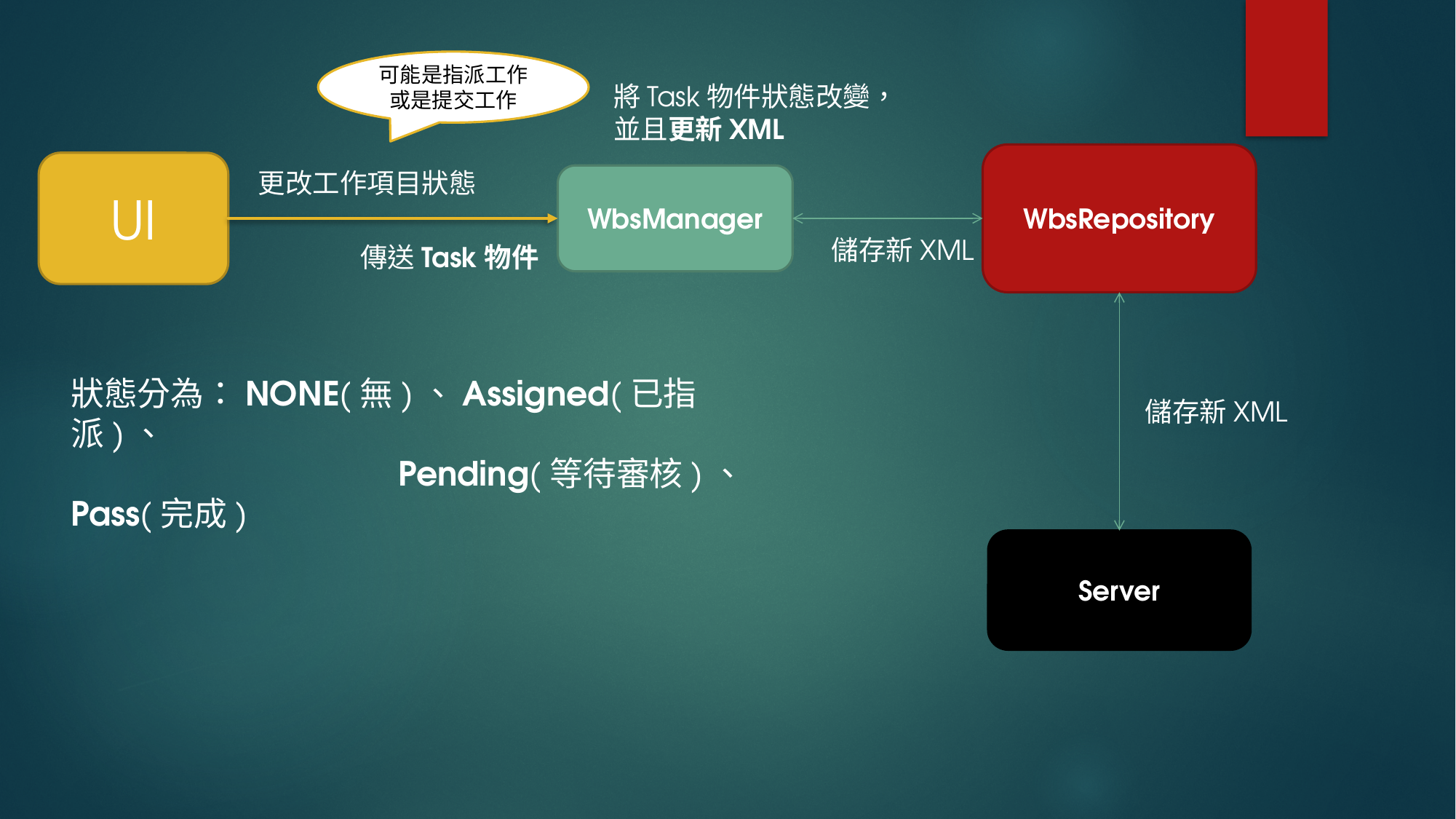

可能是指派工作或是提交工作
將Task物件狀態改變，
並且更新XML
WbsRepository
UI
更改工作項目狀態
WbsManager
儲存新XML
傳送Task物件
狀態分為：NONE(無)、Assigned(已指派)、
			Pending(等待審核)、Pass(完成)
儲存新XML
Server